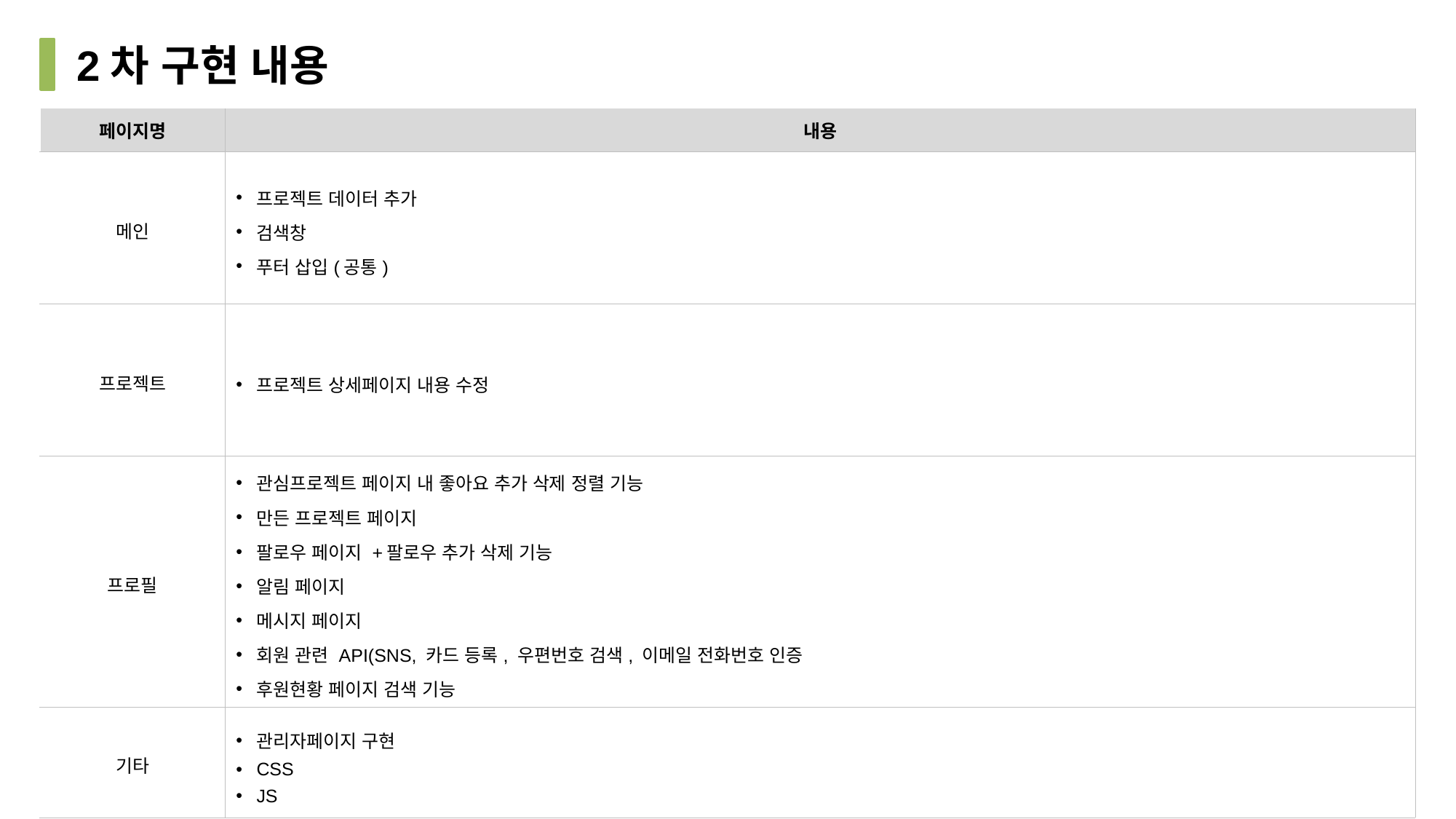

# 2차 구현 내용
| 페이지명 | 내용 |
| --- | --- |
| 메인 | 프로젝트 데이터 추가 검색창 푸터 삽입(공통) |
| 프로젝트 | 프로젝트 상세페이지 내용 수정 |
| 프로필 | 관심프로젝트 페이지 내 좋아요 추가 삭제 정렬 기능 만든 프로젝트 페이지 팔로우 페이지 +팔로우 추가 삭제 기능 알림 페이지 메시지 페이지 회원 관련 API(SNS, 카드 등록, 우편번호 검색, 이메일 전화번호 인증 후원현황 페이지 검색 기능 |
| 기타 | 관리자페이지 구현 CSS JS |